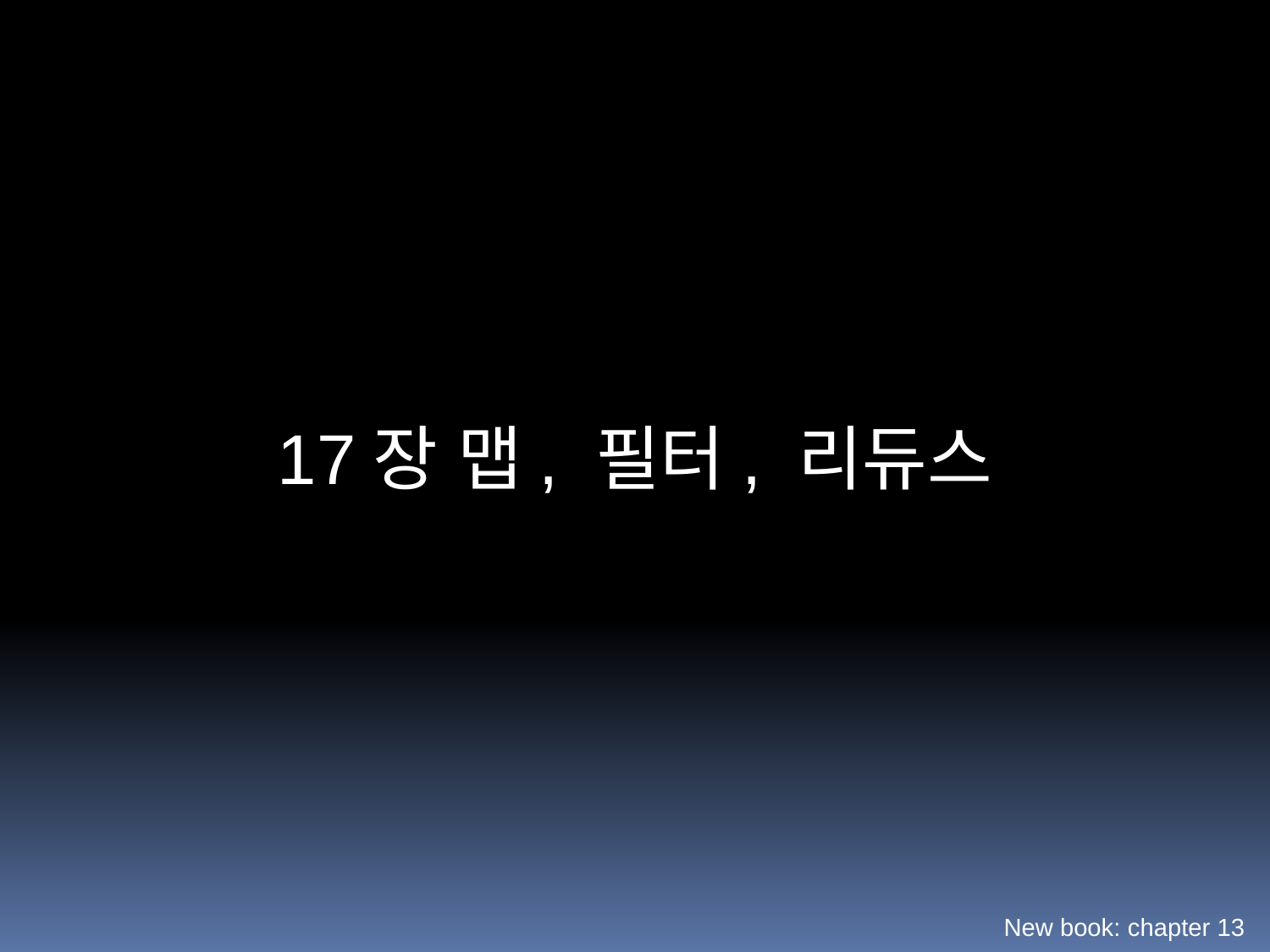

17장 맵, 필터, 리듀스
New book: chapter 13